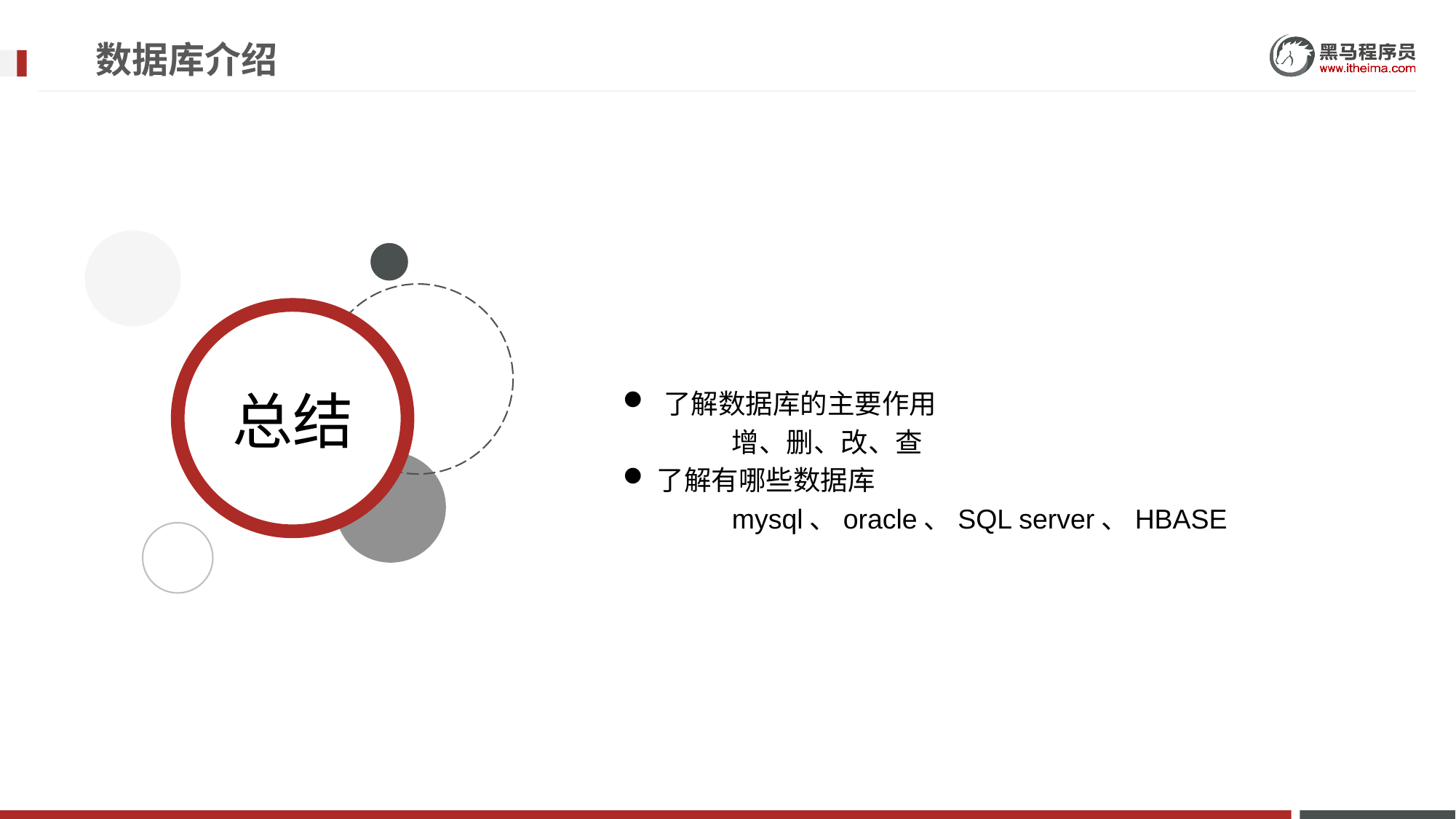

# 数据库介绍
了解数据库的主要作用
	增、删、改、查
了解有哪些数据库
mysql、oracle、SQL server、HBASE